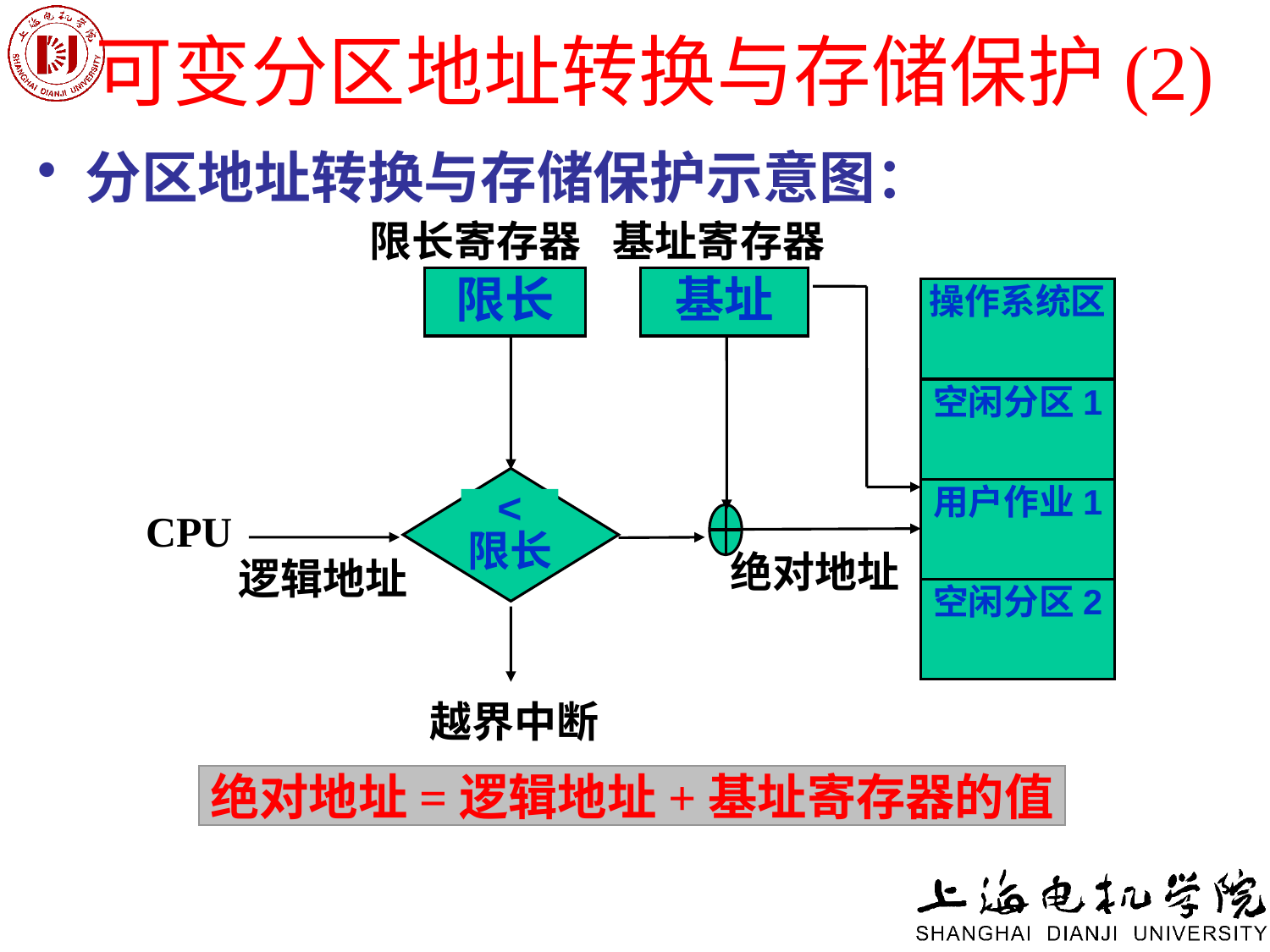

# 可变分区地址转换与存储保护(2)
分区地址转换与存储保护示意图：
限长寄存器
基址寄存器
限长
基址
操作系统区

空闲分区1

用户作业1

<
限长
CPU

绝对地址
逻辑地址
空闲分区2

越界中断
绝对地址=逻辑地址+基址寄存器的值